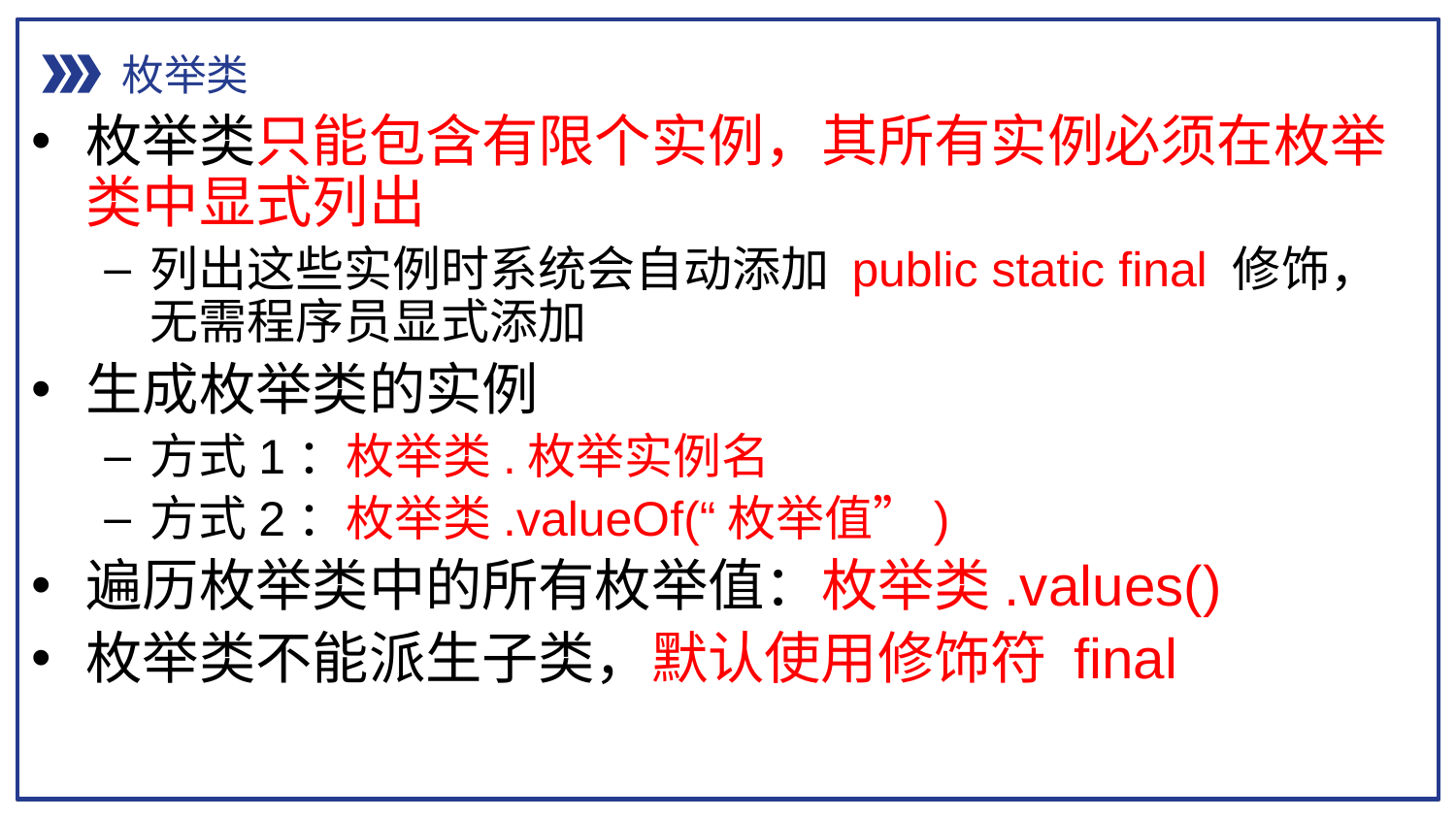

枚举类

枚举类只能包含有限个实例，其所有实例必须在枚举类中显式列出
列出这些实例时系统会自动添加 public static final 修饰，无需程序员显式添加
生成枚举类的实例
方式1：枚举类.枚举实例名
方式2：枚举类.valueOf(“枚举值”)
遍历枚举类中的所有枚举值：枚举类.values()
枚举类不能派生子类，默认使用修饰符 final